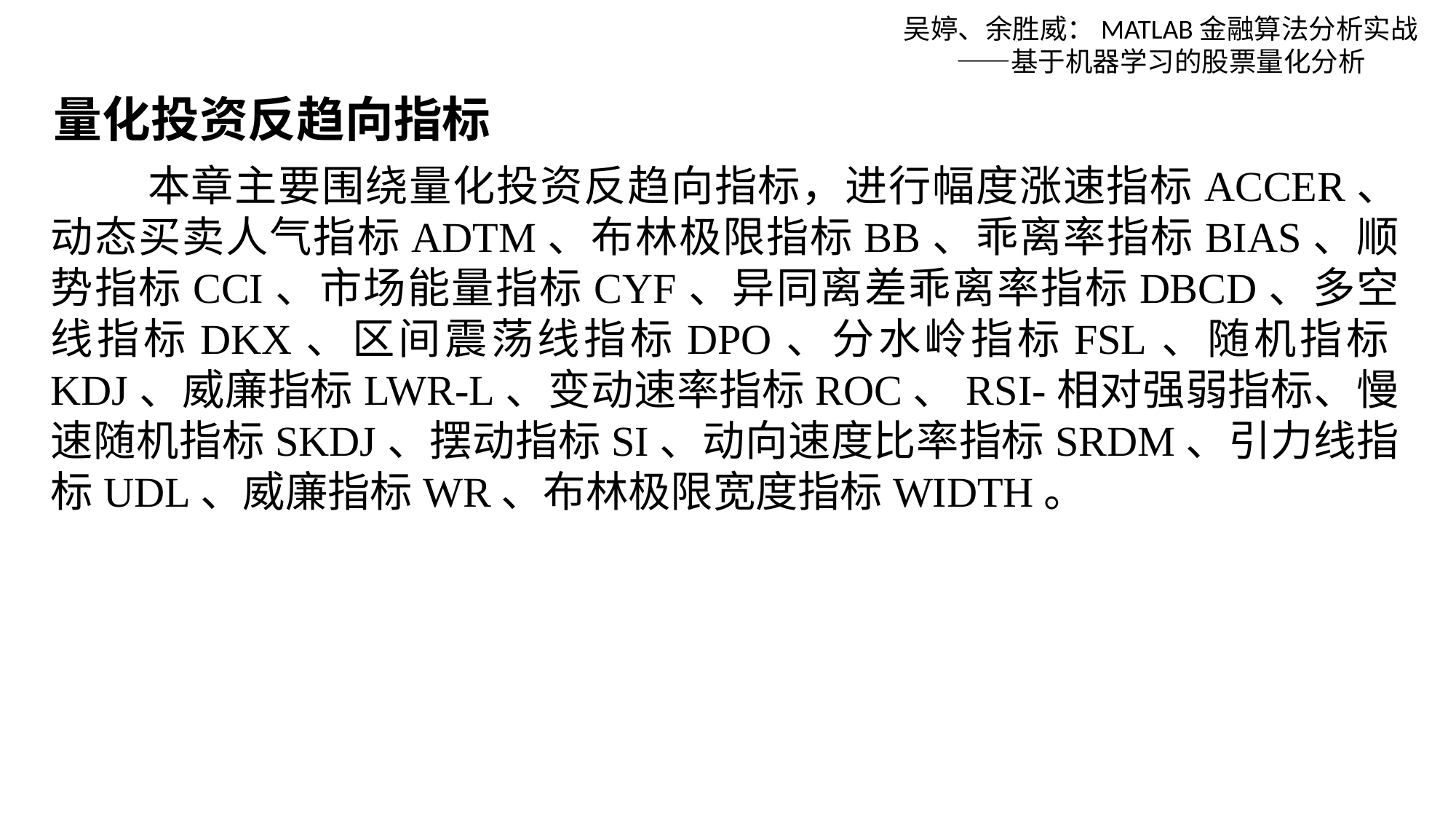

吴婷、余胜威：MATLAB金融算法分析实战——基于机器学习的股票量化分析
量化投资反趋向指标
     本章主要围绕量化投资反趋向指标，进行幅度涨速指标ACCER、动态买卖人气指标ADTM、布林极限指标BB、乖离率指标BIAS、顺势指标CCI、市场能量指标CYF、异同离差乖离率指标DBCD、多空线指标DKX、区间震荡线指标DPO、分水岭指标FSL、随机指标KDJ、威廉指标LWR-L、变动速率指标ROC、RSI-相对强弱指标、慢速随机指标SKDJ、摆动指标SI、动向速度比率指标SRDM、引力线指标UDL、威廉指标WR、布林极限宽度指标WIDTH。